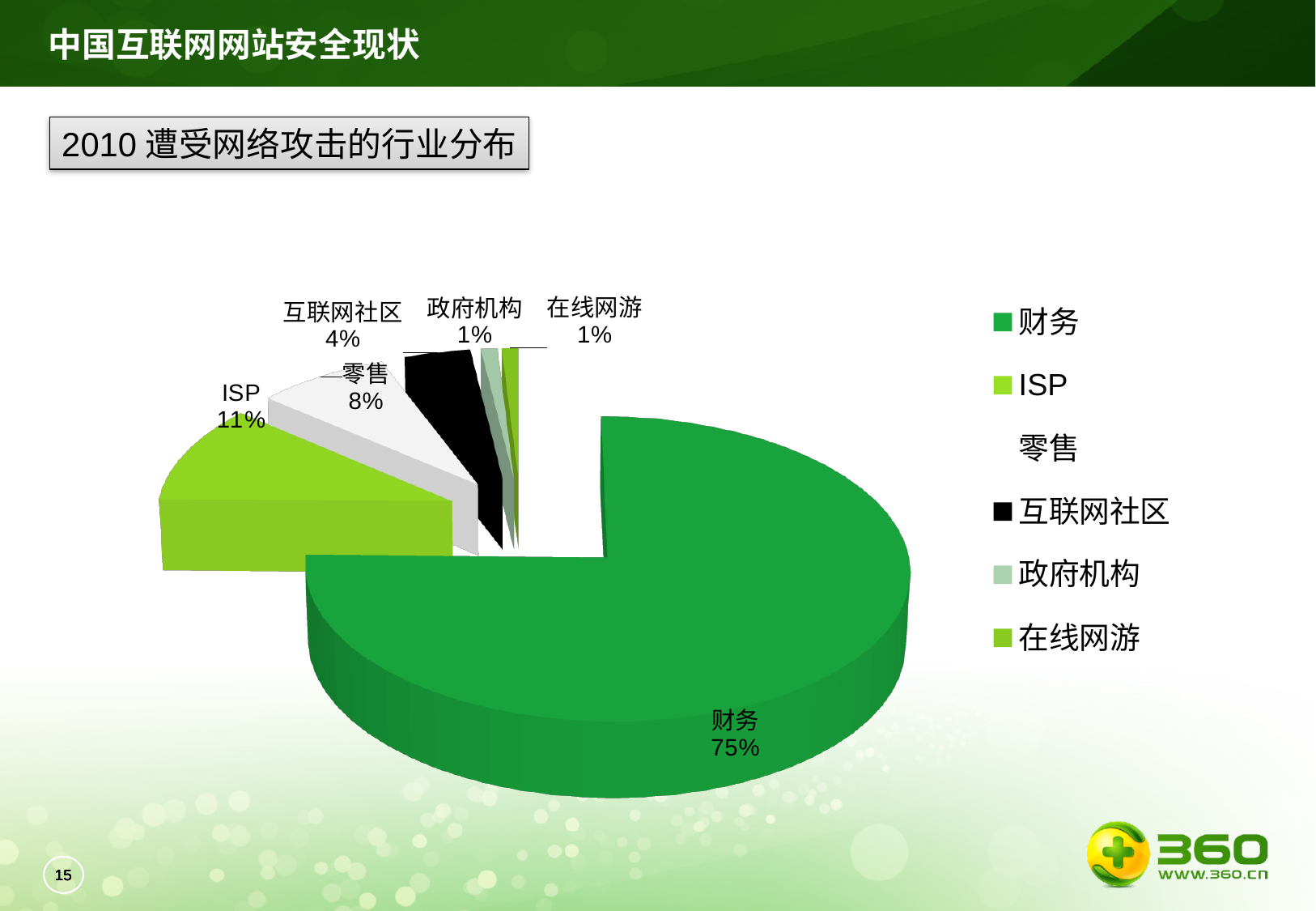

中国互联网网站安全现状
2010遭受网络攻击的行业分布

[unsupported chart]

15
15
15
15